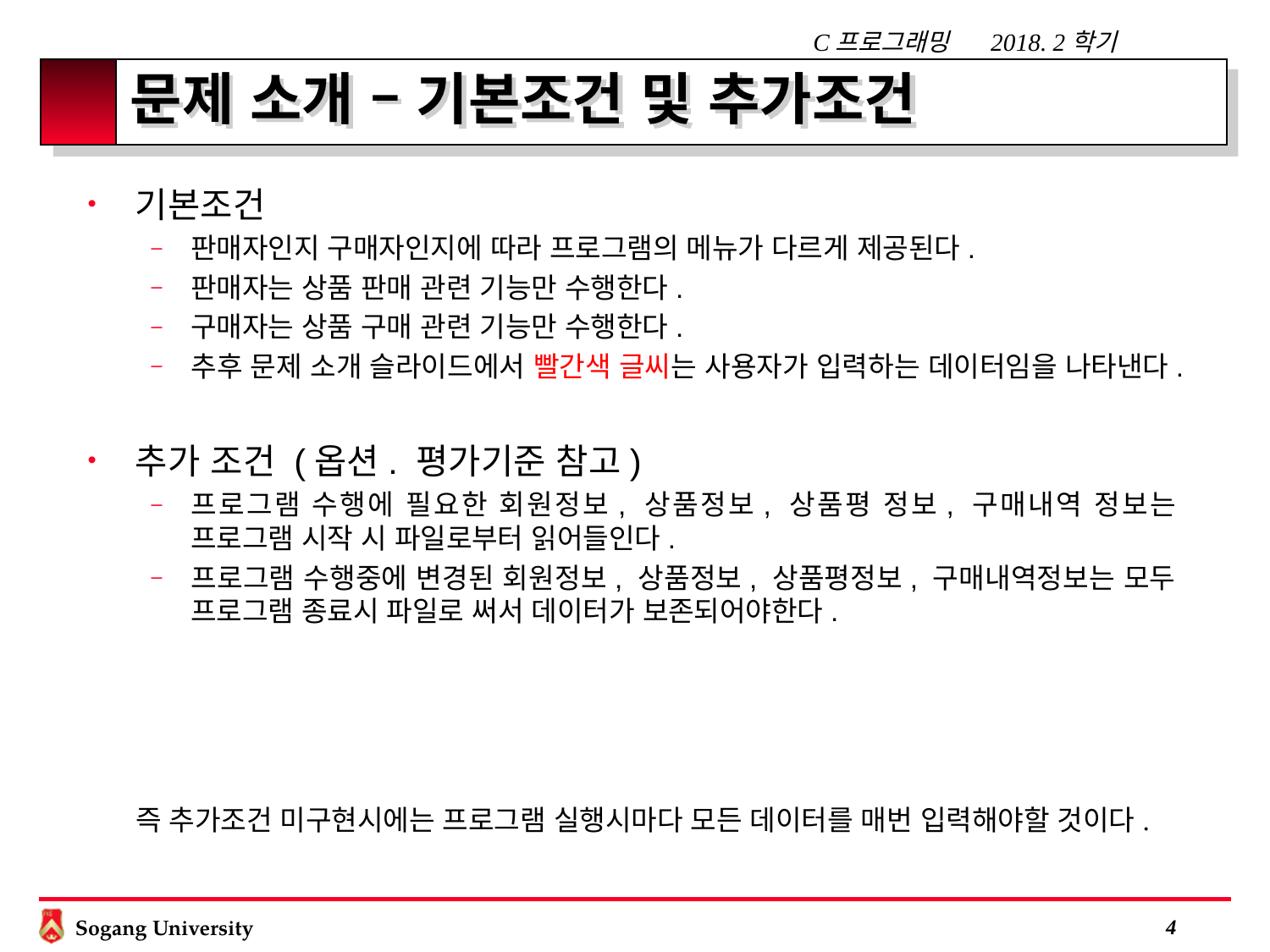

# 문제 소개 – 기본조건 및 추가조건
기본조건
판매자인지 구매자인지에 따라 프로그램의 메뉴가 다르게 제공된다.
판매자는 상품 판매 관련 기능만 수행한다.
구매자는 상품 구매 관련 기능만 수행한다.
추후 문제 소개 슬라이드에서 빨간색 글씨는 사용자가 입력하는 데이터임을 나타낸다.

추가 조건 (옵션. 평가기준 참고)
프로그램 수행에 필요한 회원정보, 상품정보, 상품평 정보, 구매내역 정보는 프로그램 시작 시 파일로부터 읽어들인다.
프로그램 수행중에 변경된 회원정보, 상품정보, 상품평정보, 구매내역정보는 모두 프로그램 종료시 파일로 써서 데이터가 보존되어야한다.

즉 추가조건 미구현시에는 프로그램 실행시마다 모든 데이터를 매번 입력해야할 것이다.
 4